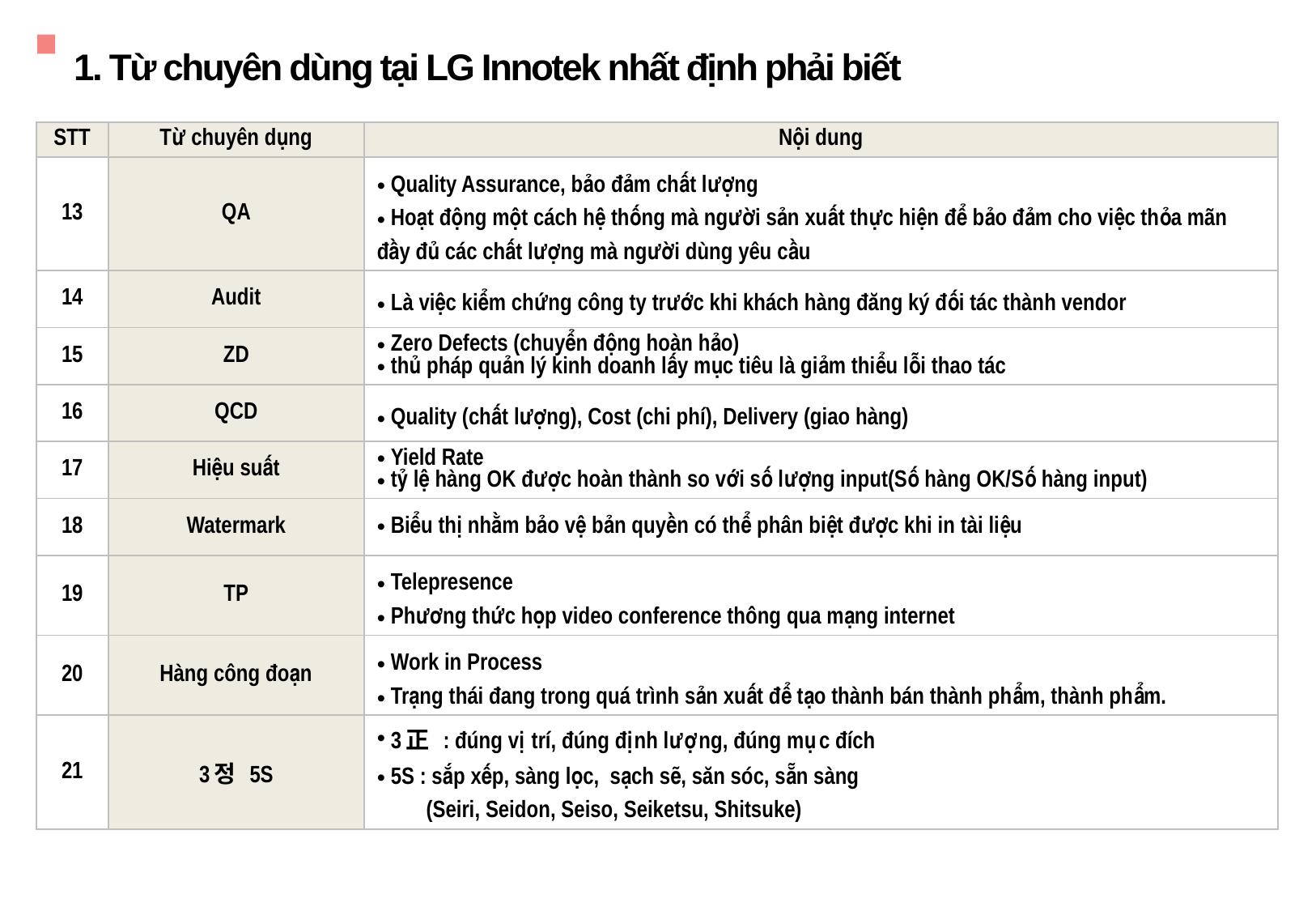

1. Từ chuyên dùng tại LG Innotek nhất định phải biết
| STT | Từ chuyên dụng | Nội dung |
| --- | --- | --- |
| 13 | QA | Quality Assurance, bảo đảm chất lượng Hoạt động một cách hệ thống mà người sản xuất thực hiện để bảo đảm cho việc thỏa mãn đầy đủ các chất lượng mà người dùng yêu cầu |
| 14 | Audit | Là việc kiểm chứng công ty trước khi khách hàng đăng ký đối tác thành vendor |
| 15 | ZD | Zero Defects (chuyển động hoàn hảo) thủ pháp quản lý kinh doanh lấy mục tiêu là giảm thiểu lỗi thao tác |
| 16 | QCD | Quality (chất lượng), Cost (chi phí), Delivery (giao hàng) |
| 17 | Hiệu suất | Yield Rate tỷ lệ hàng OK được hoàn thành so với số lượng input(Số hàng OK/Số hàng input) |
| 18 | Watermark | Biểu thị nhằm bảo vệ bản quyền có thể phân biệt được khi in tài liệu |
| 19 | TP | Telepresence Phương thức họp video conference thông qua mạng internet |
| 20 | Hàng công đoạn | Work in Process Trạng thái đang trong quá trình sản xuất để tạo thành bán thành phẩm, thành phẩm. |
| 21 | 3정 5S | 3正 : đúng vị trí, đúng định lượng, đúng mục đích 5S : sắp xếp, sàng lọc, sạch sẽ, săn sóc, sẵn sàng (Seiri, Seidon, Seiso, Seiketsu, Shitsuke) |